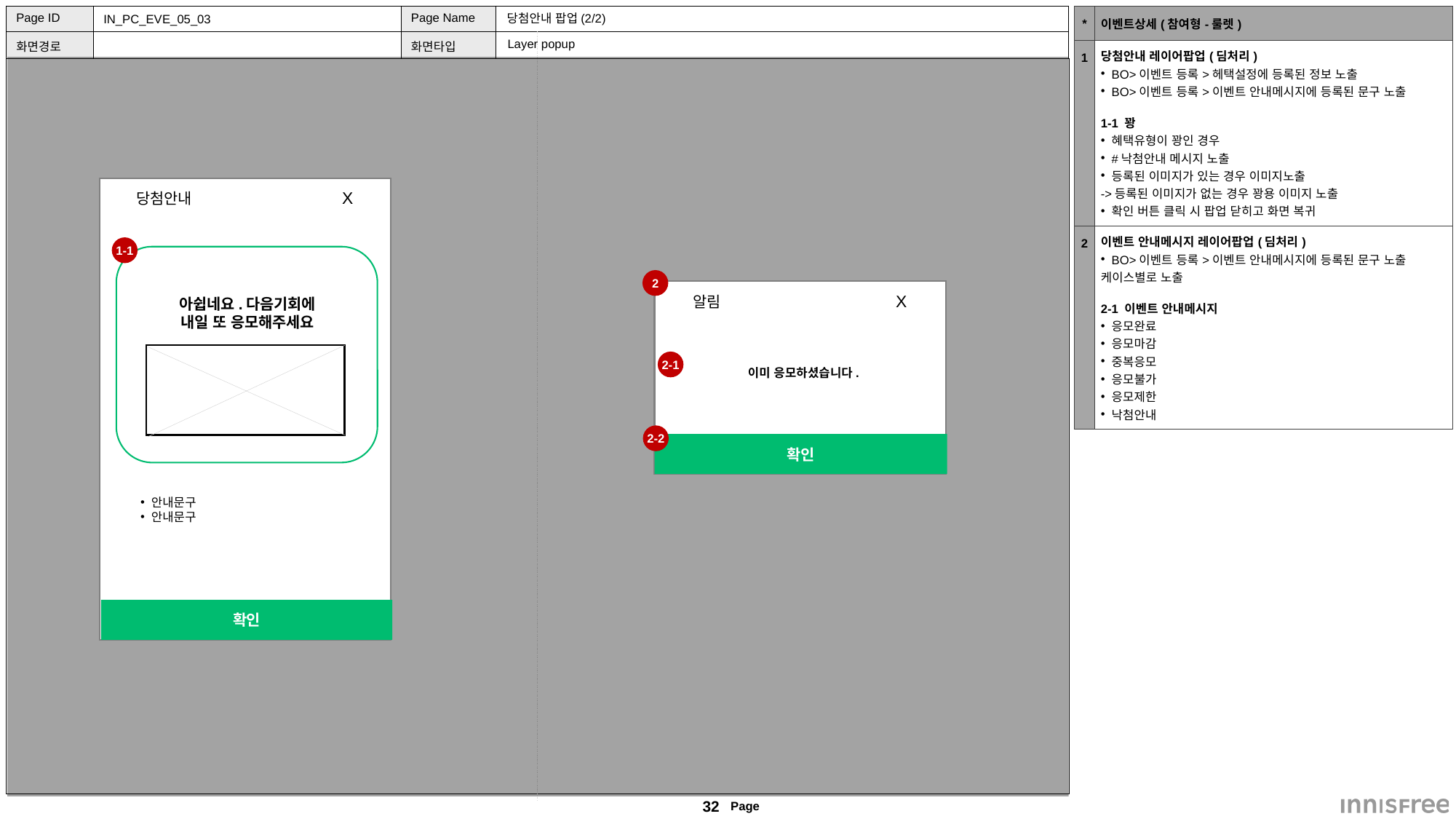

| \* | 이벤트상세(참여형-룰렛) |
| --- | --- |
| 1 | 당첨안내 레이어팝업(딤처리) BO>이벤트 등록>헤택설정에 등록된 정보 노출 BO>이벤트 등록>이벤트 안내메시지에 등록된 문구 노출 1-1 꽝 혜택유형이 꽝인 경우 #낙첨안내 메시지 노출 등록된 이미지가 있는 경우 이미지노출 ->등록된 이미지가 없는 경우 꽝용 이미지 노출 확인 버튼 클릭 시 팝업 닫히고 화면 복귀 |
| 2 | 이벤트 안내메시지 레이어팝업(딤처리) BO>이벤트 등록>이벤트 안내메시지에 등록된 문구 노출 케이스별로 노출 2-1 이벤트 안내메시지 응모완료 응모마감 중복응모 응모불가 응모제한 낙첨안내 |
IN_PC_EVE_05_03
# 당첨안내 팝업(2/2)
Layer popup

당첨안내                                   X
1-1

2

알림                                         X
아쉽네요.다음기회에
내일 또 응모해주세요

2-1
이미 응모하셨습니다.
2-2
확인
안내문구
안내문구
확인